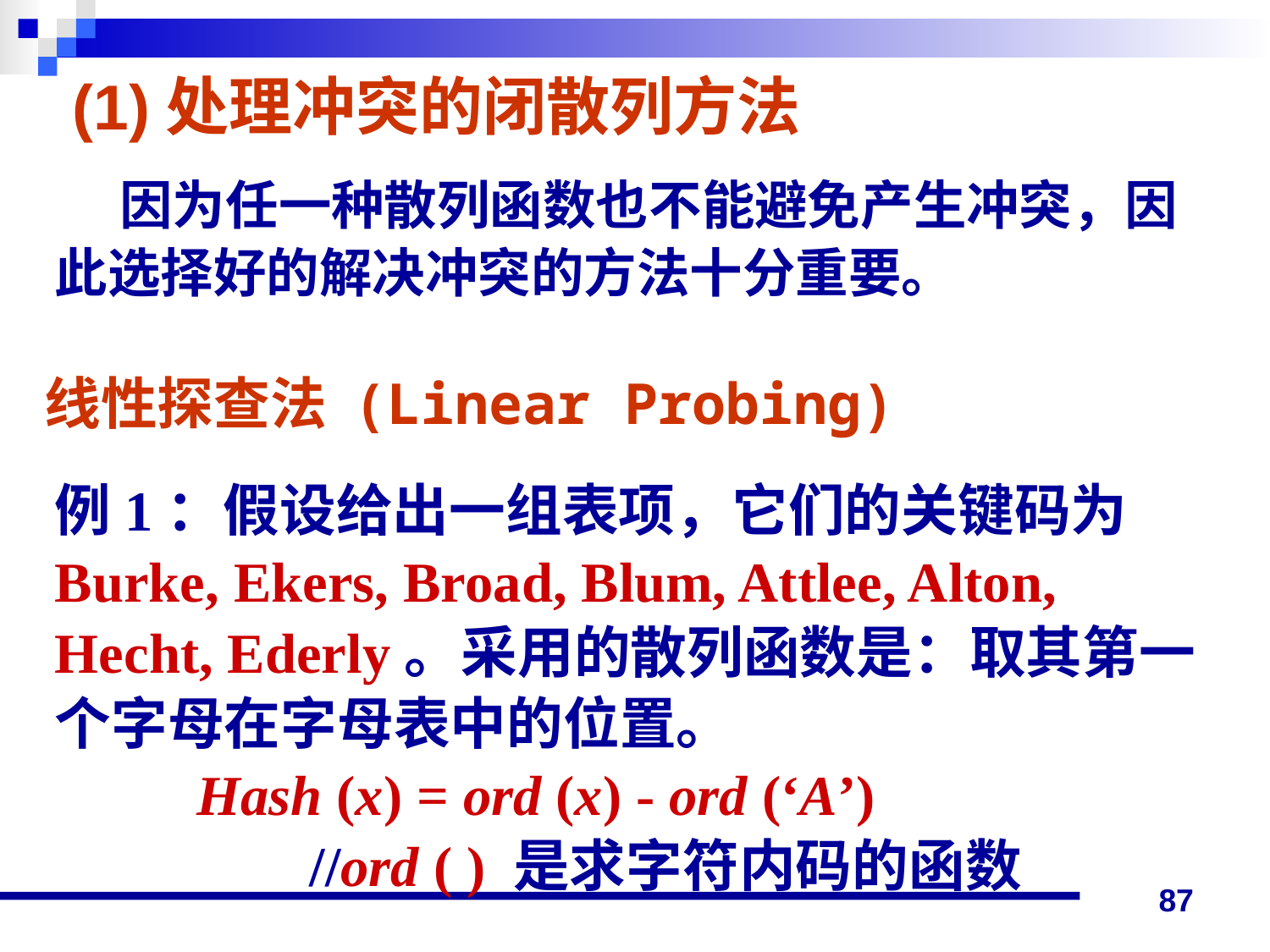

(1)处理冲突的闭散列方法
    因为任一种散列函数也不能避免产生冲突，因此选择好的解决冲突的方法十分重要。

线性探查法 (Linear Probing)
例1：假设给出一组表项，它们的关键码为 Burke, Ekers, Broad, Blum, Attlee, Alton, Hecht, Ederly。采用的散列函数是：取其第一个字母在字母表中的位置。
          Hash (x) = ord (x) - ord (‘A’)
 	         //ord ( ) 是求字符内码的函数
87